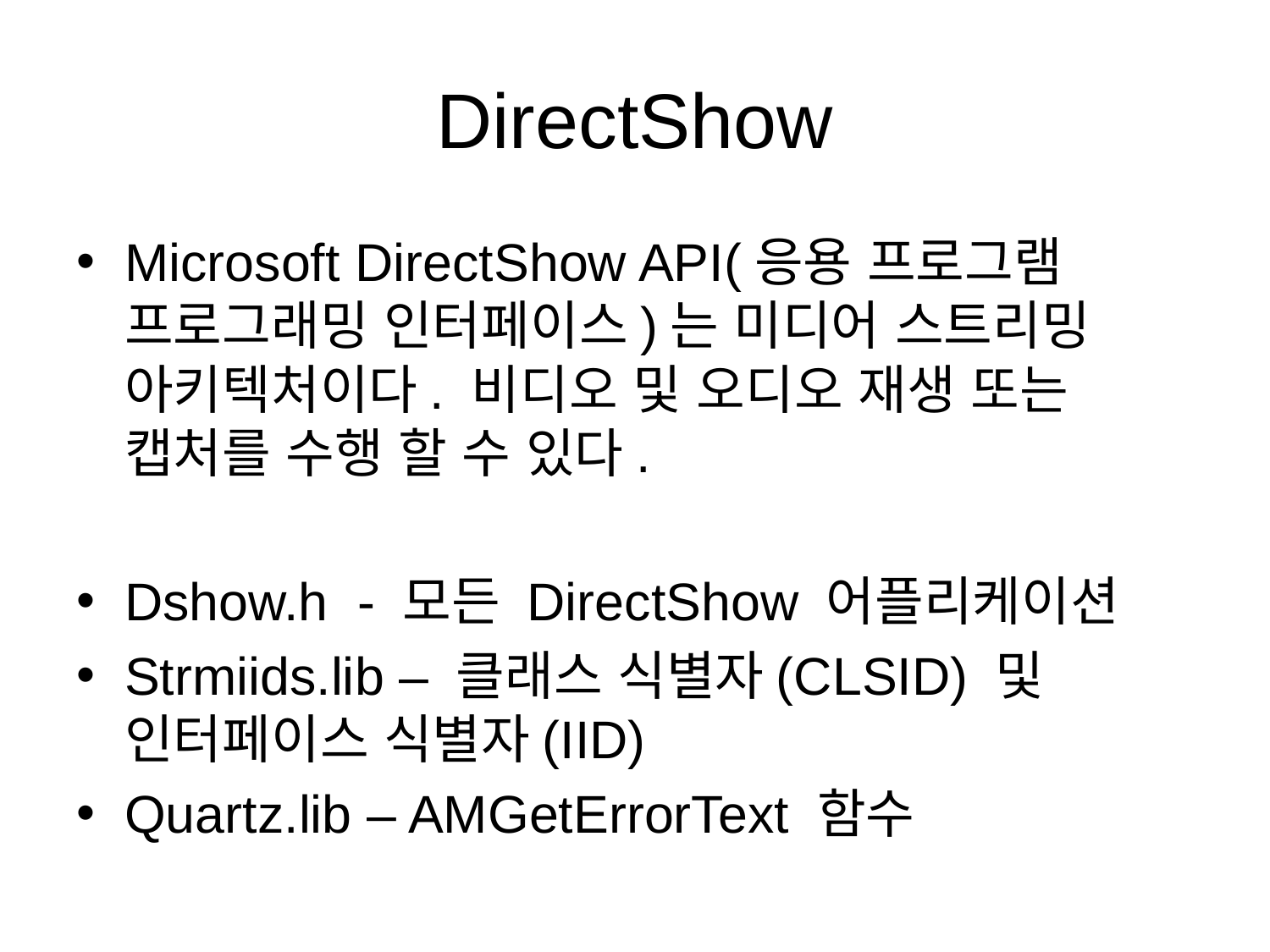

# DirectShow
Microsoft DirectShow API(응용 프로그램 프로그래밍 인터페이스)는 미디어 스트리밍 아키텍처이다. 비디오 및 오디오 재생 또는 캡처를 수행 할 수 있다.

Dshow.h  - 모든 DirectShow 어플리케이션
Strmiids.lib – 클래스 식별자(CLSID) 및 인터페이스 식별자(IID)
Quartz.lib – AMGetErrorText 함수